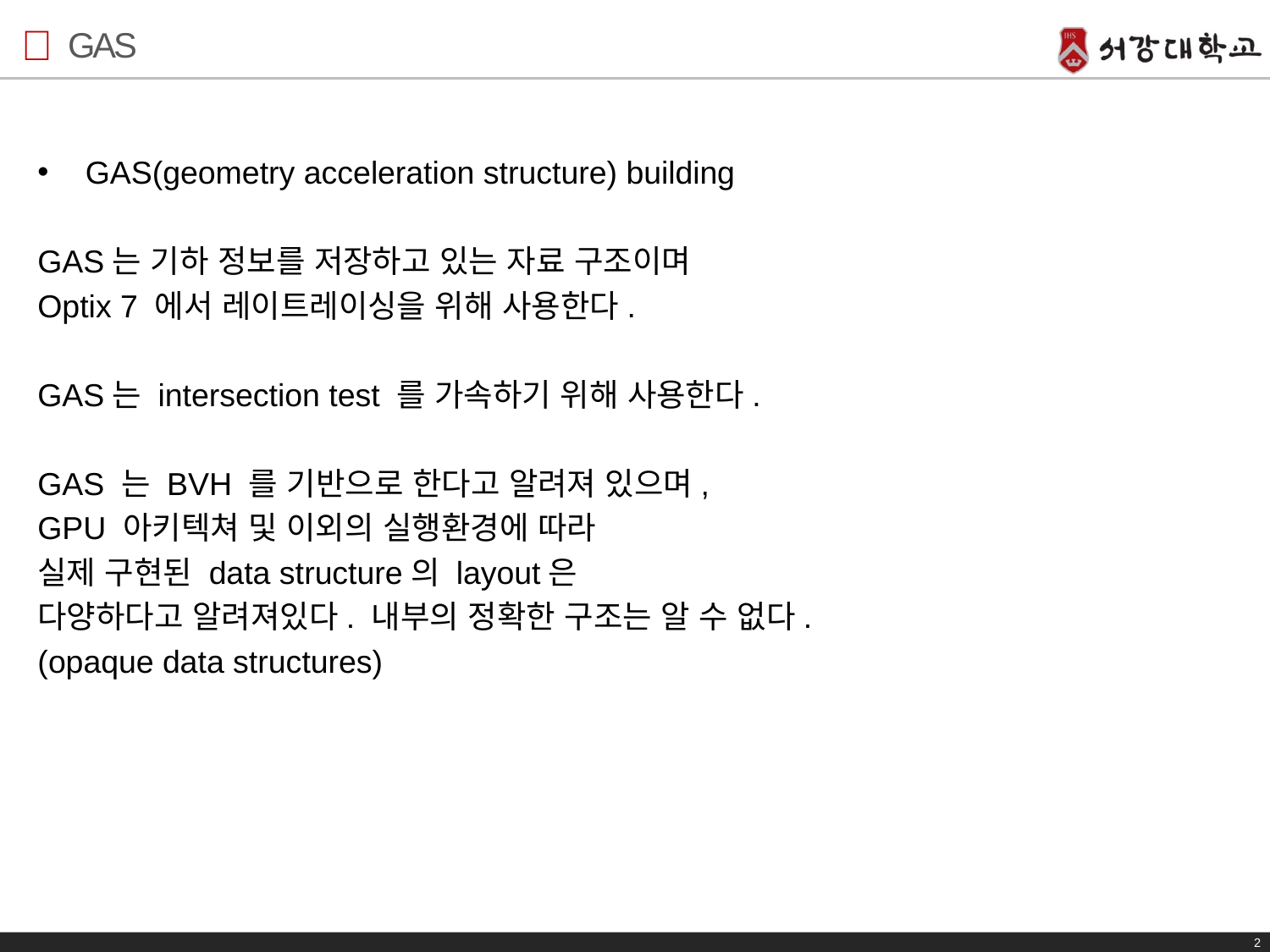

# GAS
GAS(geometry acceleration structure) building

GAS는 기하 정보를 저장하고 있는 자료 구조이며
Optix 7 에서 레이트레이싱을 위해 사용한다.

GAS는 intersection test 를 가속하기 위해 사용한다.

GAS 는 BVH 를 기반으로 한다고 알려져 있으며,
GPU 아키텍쳐 및 이외의 실행환경에 따라
실제 구현된 data structure의 layout은
다양하다고 알려져있다. 내부의 정확한 구조는 알 수 없다.
(opaque data structures)

2